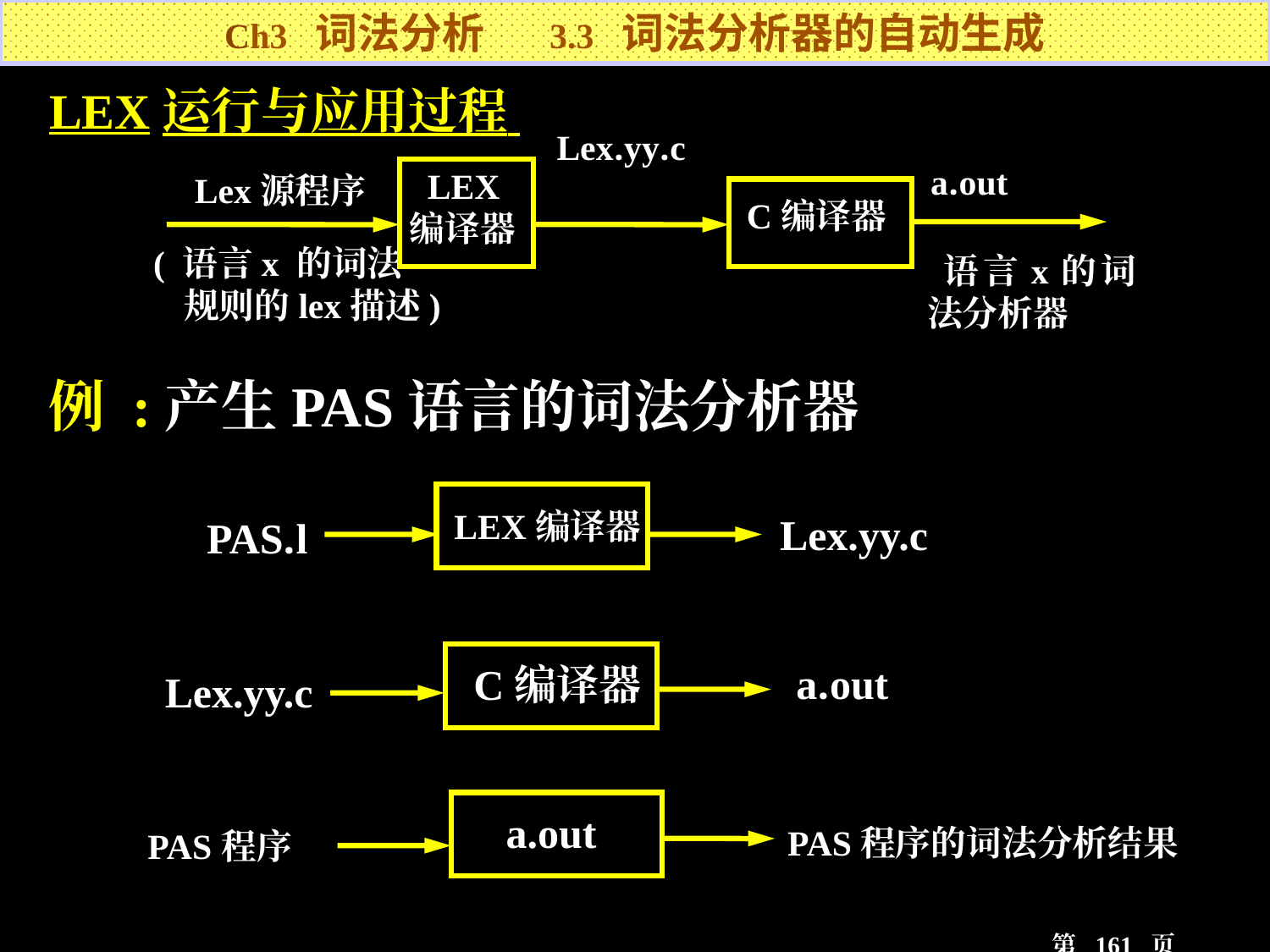

Ch3  词法分析       3.3  词法分析器的自动生成
LEX运行与应用过程
 Lex.yy.c
  LEX
编译器
  a.out
  Lex源程序
  C编译器

 语言x的词法分析器
 ( 语言x 的词法
   规则的lex描述)
例 :产生PAS语言的词法分析器
     Lex.yy.c
  LEX编译器
      PAS.l

     Lex.yy.c
  C编译器
     a.out

     a.out
     PAS程序的词法分析结果
PAS程序